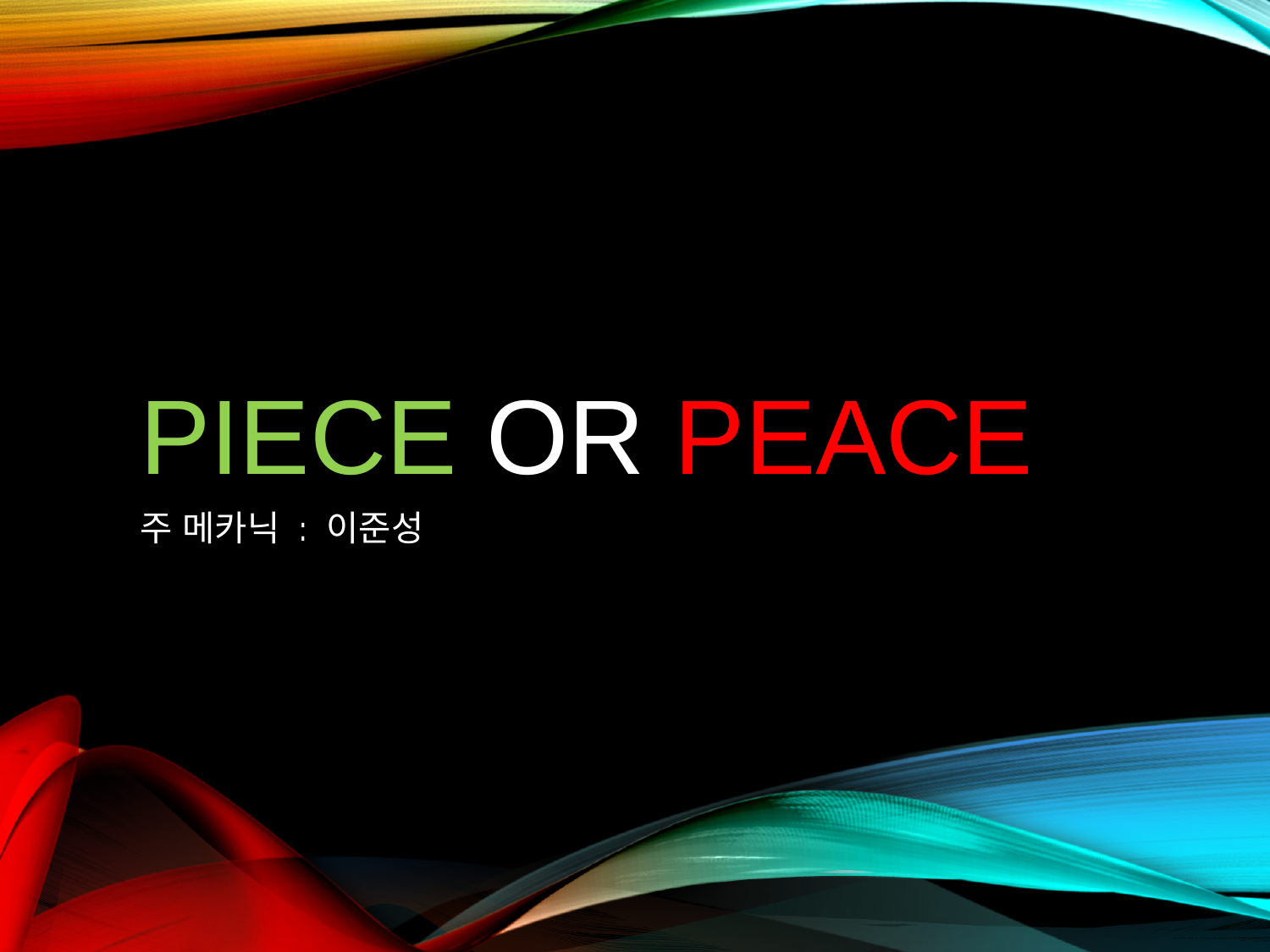

# PIECE OR PEACE
주 메카닉 : 이준성